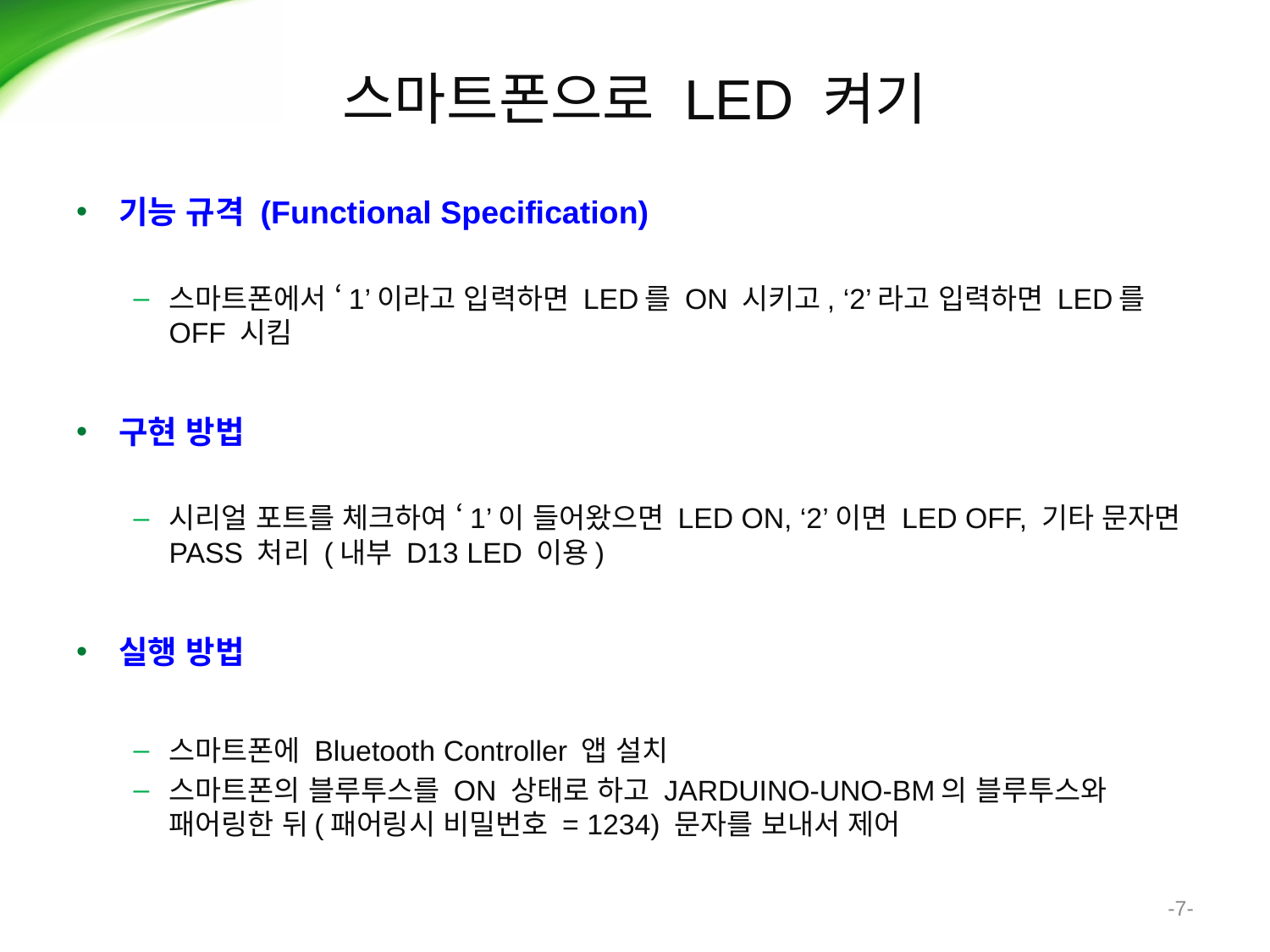

# 스마트폰으로 LED 켜기
기능 규격 (Functional Specification)

스마트폰에서 ‘1’이라고 입력하면 LED를 ON 시키고, ‘2’라고 입력하면 LED를 OFF 시킴

구현 방법

시리얼 포트를 체크하여 ‘1’이 들어왔으면 LED ON, ‘2’이면 LED OFF, 기타 문자면 PASS 처리 (내부 D13 LED 이용)

실행 방법

스마트폰에 Bluetooth Controller 앱 설치
스마트폰의 블루투스를 ON 상태로 하고 JARDUINO-UNO-BM의 블루투스와 패어링한 뒤(패어링시 비밀번호 = 1234) 문자를 보내서 제어

-7-